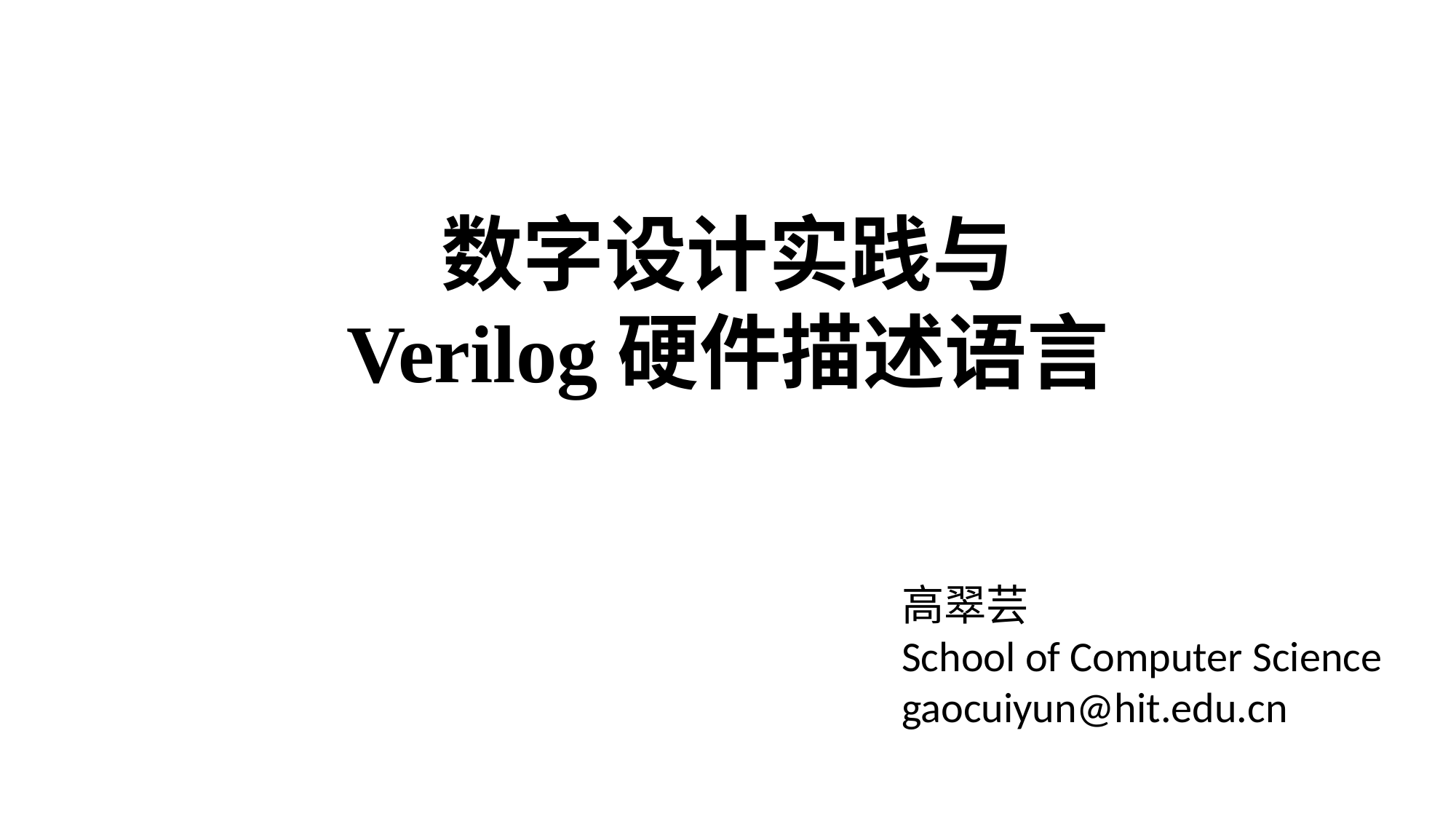

# 数字设计实践与 Verilog硬件描述语言
高翠芸
School of Computer Science
gaocuiyun@hit.edu.cn